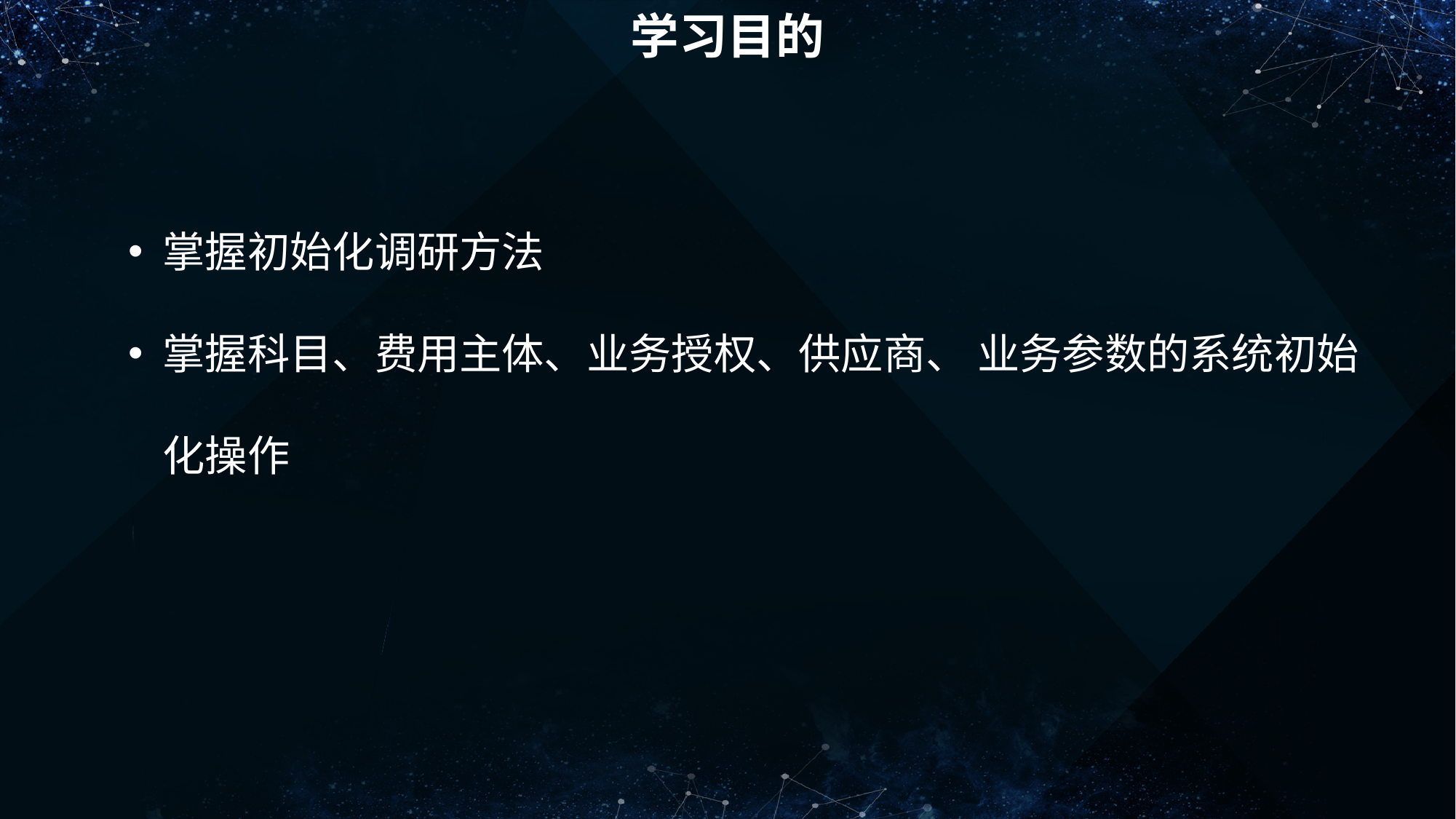

学习目的
掌握初始化调研方法
掌握科目、费用主体、业务授权、供应商、 业务参数的系统初始化操作